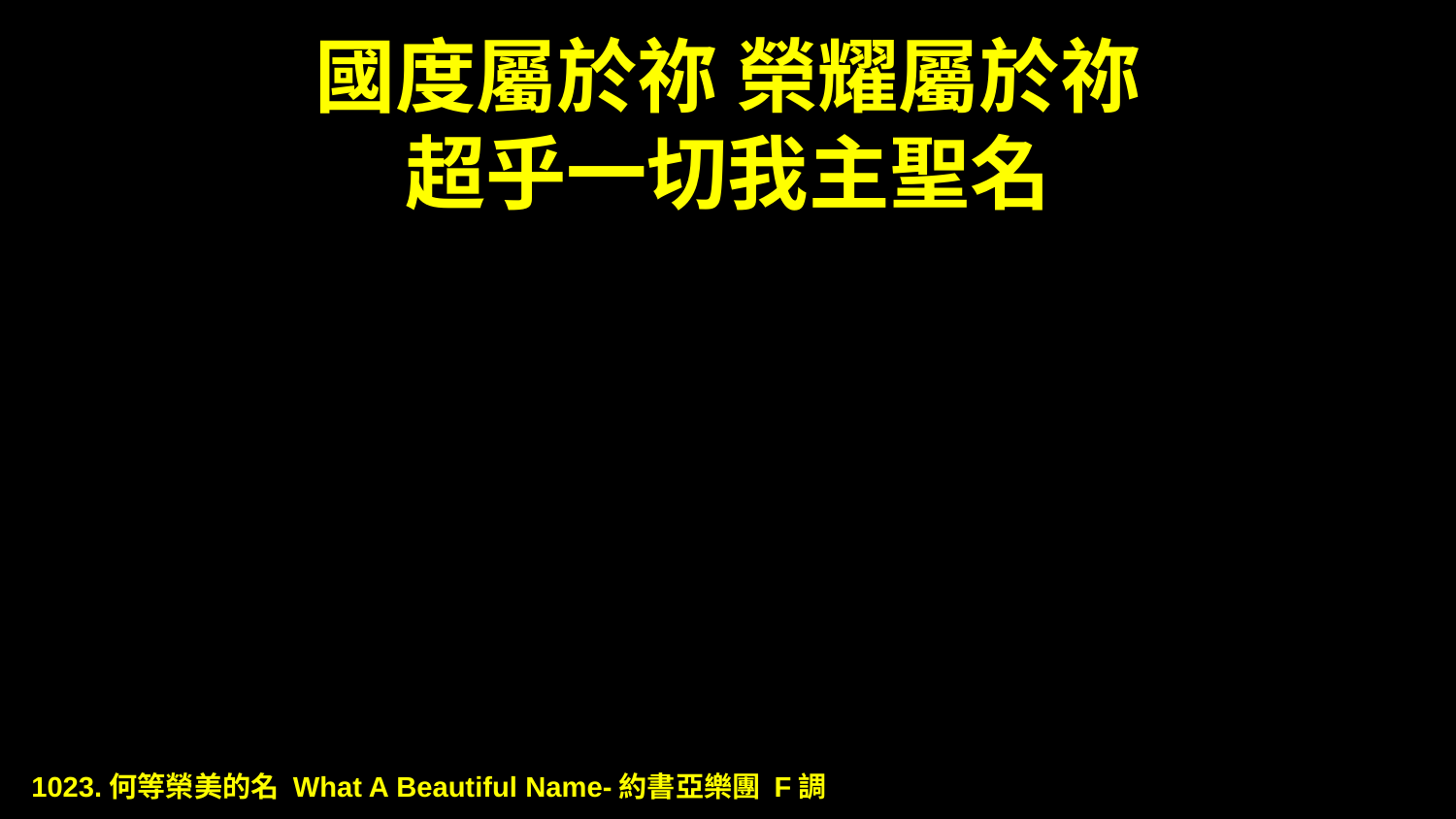

# 國度屬於祢 榮耀屬於祢 超乎一切我主聖名
1023.何等榮美的名 What A Beautiful Name-約書亞樂團 F調